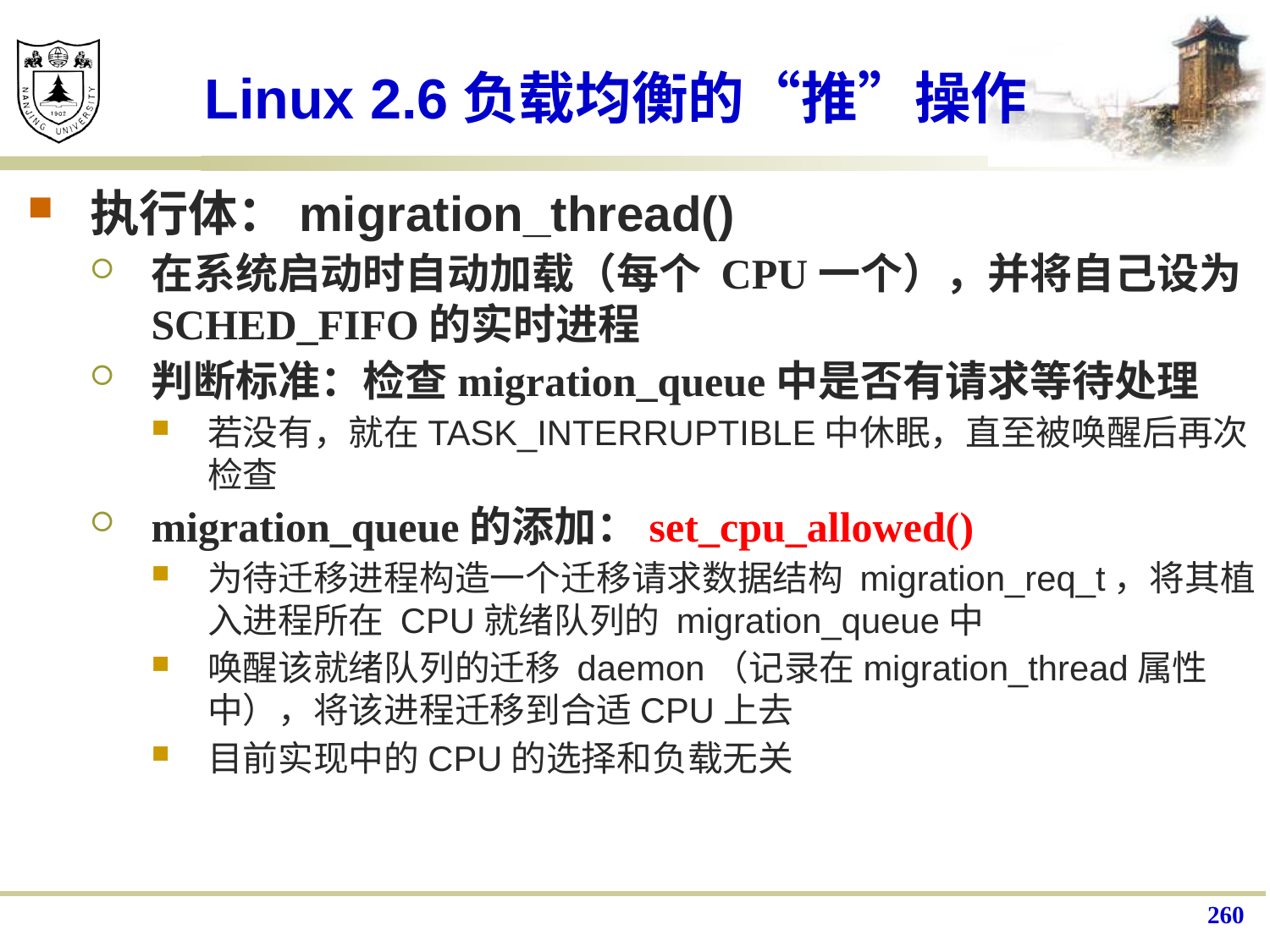

# Linux 2.6负载均衡的“推”操作
执行体：migration_thread()
在系统启动时自动加载（每个 CPU一个），并将自己设为 SCHED_FIFO的实时进程
判断标准：检查migration_queue中是否有请求等待处理
若没有，就在TASK_INTERRUPTIBLE中休眠，直至被唤醒后再次检查
migration_queue的添加：set_cpu_allowed()
为待迁移进程构造一个迁移请求数据结构 migration_req_t，将其植入进程所在 CPU就绪队列的 migration_queue中
唤醒该就绪队列的迁移 daemon（记录在migration_thread属性中），将该进程迁移到合适CPU上去
目前实现中的CPU的选择和负载无关
260